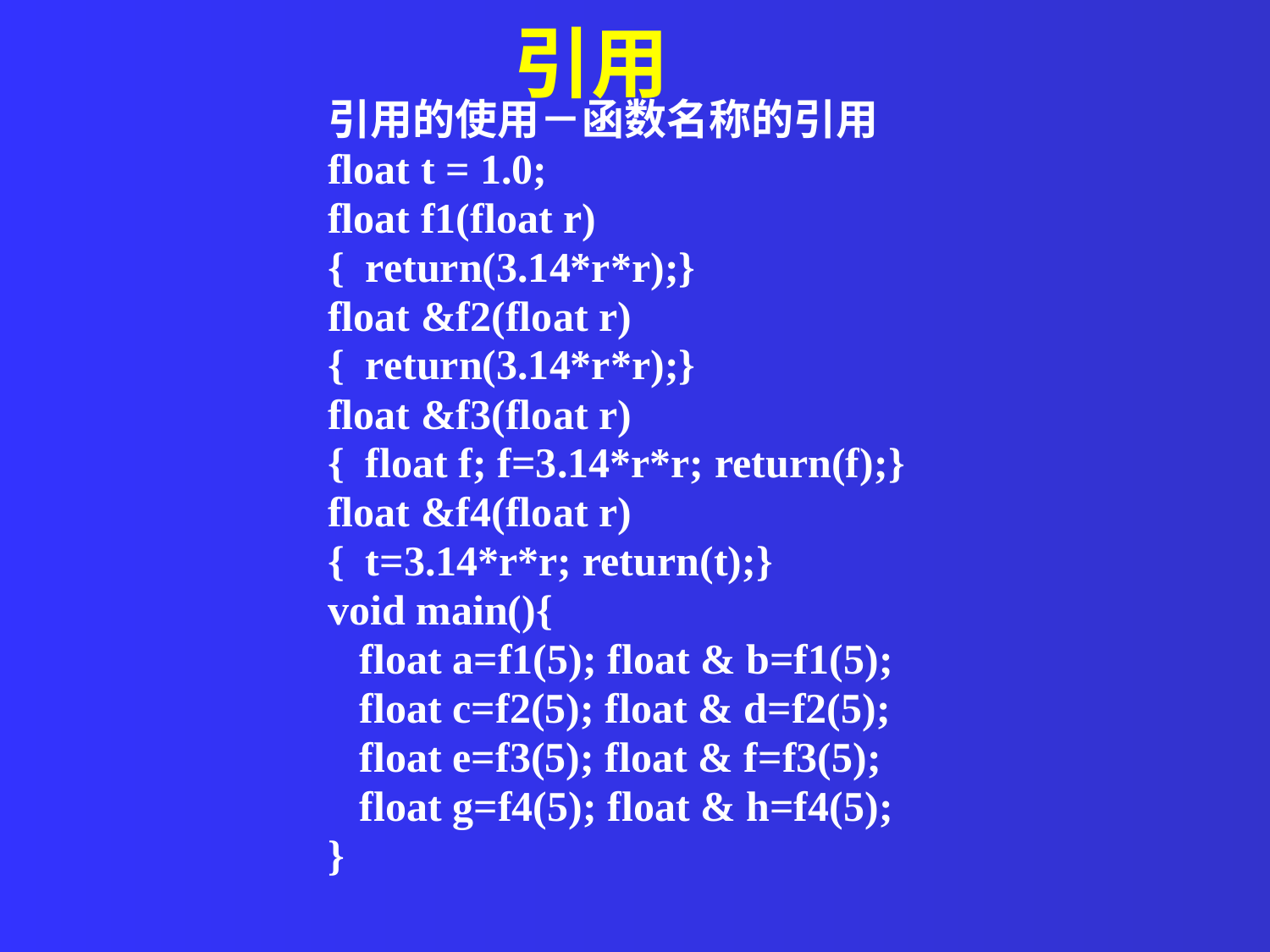

引用
引用的使用－函数名称的引用
float t = 1.0;
float f1(float r)
{  return(3.14*r*r);}
float &f2(float r)
{  return(3.14*r*r);}
float &f3(float r)
{  float f; f=3.14*r*r; return(f);}
float &f4(float r)
{  t=3.14*r*r; return(t);}
void main(){
   float a=f1(5); float & b=f1(5);
   float c=f2(5); float & d=f2(5);
   float e=f3(5); float & f=f3(5);
   float g=f4(5); float & h=f4(5);
}